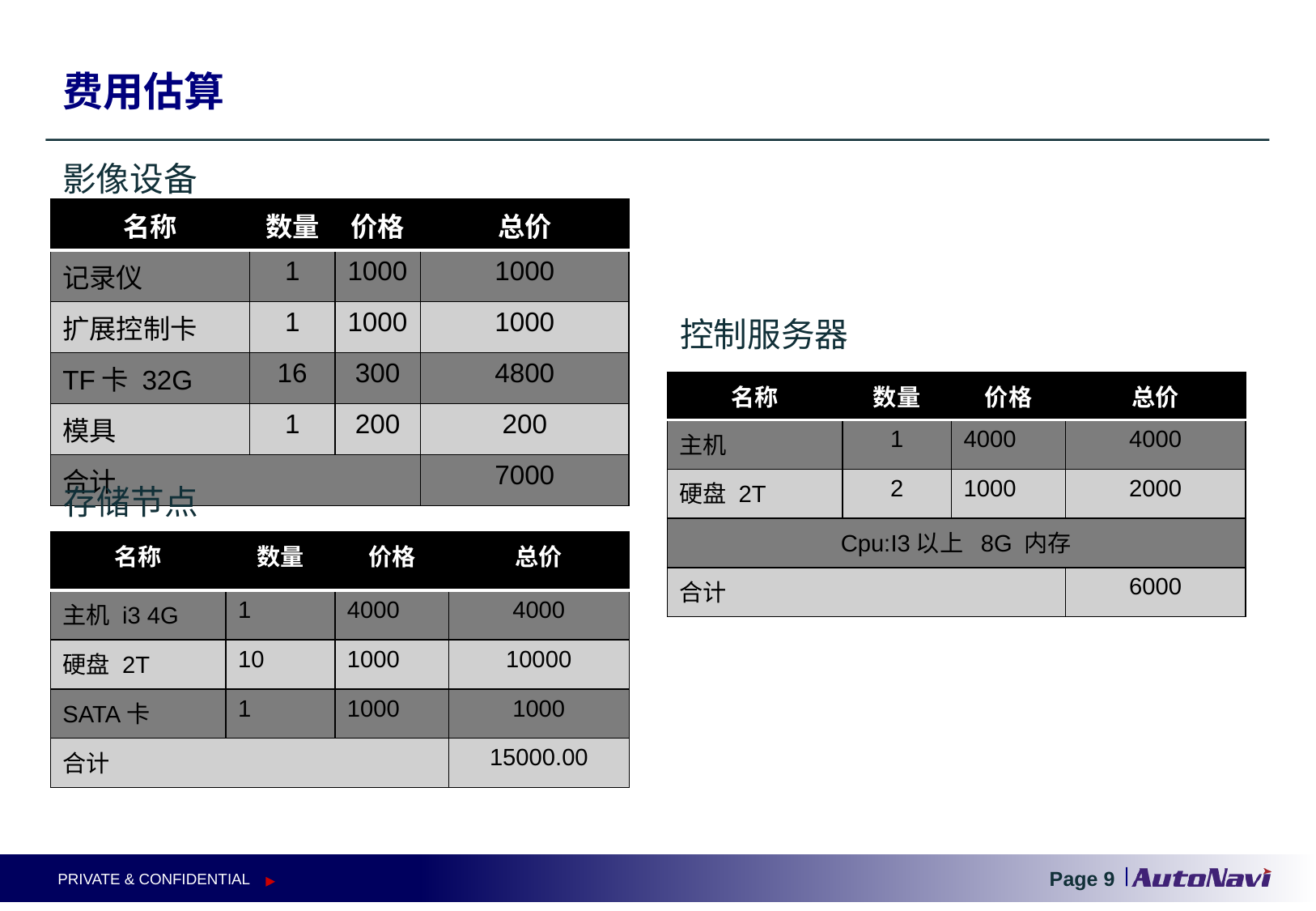

# 费用估算
影像设备
| 名称 | 数量 | 价格 | 总价 |
| --- | --- | --- | --- |
| 记录仪 | 1 | 1000 | 1000 |
| 扩展控制卡 | 1 | 1000 | 1000 |
| TF卡 32G | 16 | 300 | 4800 |
| 模具 | 1 | 200 | 200 |
| 合计 |  |  | 7000 |
控制服务器
| 名称 | 数量 | 价格 | 总价 |
| --- | --- | --- | --- |
| 主机 | 1 | 4000 | 4000 |
| 硬盘 2T | 2 | 1000 | 2000 |
| Cpu:I3以上 8G 内存 |  |  |  |
| 合计 |  |  | 6000 |
存储节点
| 名称 | 数量 | 价格 | 总价 |
| --- | --- | --- | --- |
| 主机 i3 4G | 1 | 4000 | 4000 |
| 硬盘 2T | 10 | 1000 | 10000 |
| SATA卡 | 1 | 1000 | 1000 |
| 合计 |  |  | 15000.00 |